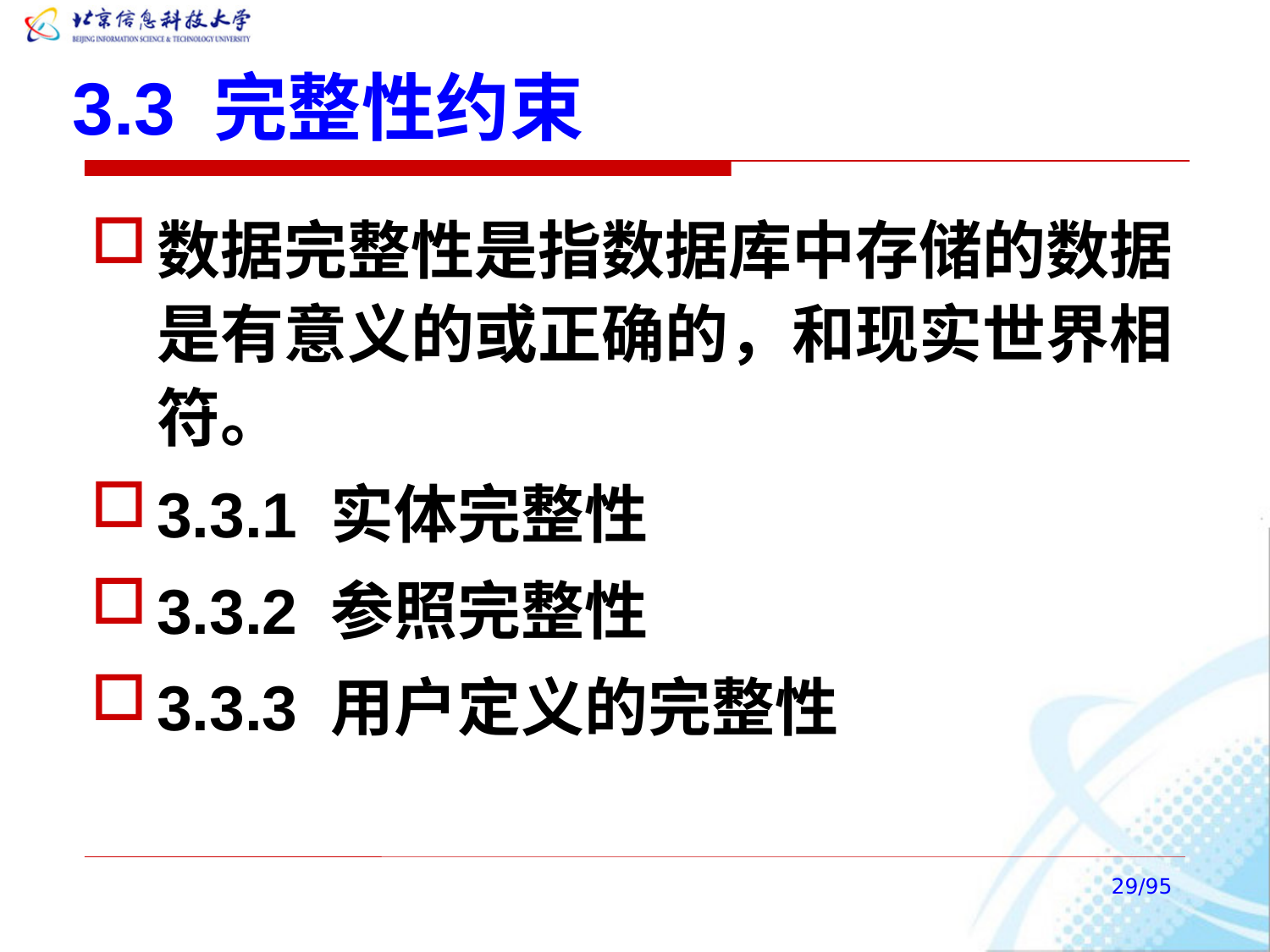

# 3.3 完整性约束
数据完整性是指数据库中存储的数据是有意义的或正确的，和现实世界相符。
3.3.1 实体完整性
3.3.2 参照完整性
3.3.3 用户定义的完整性

29/95